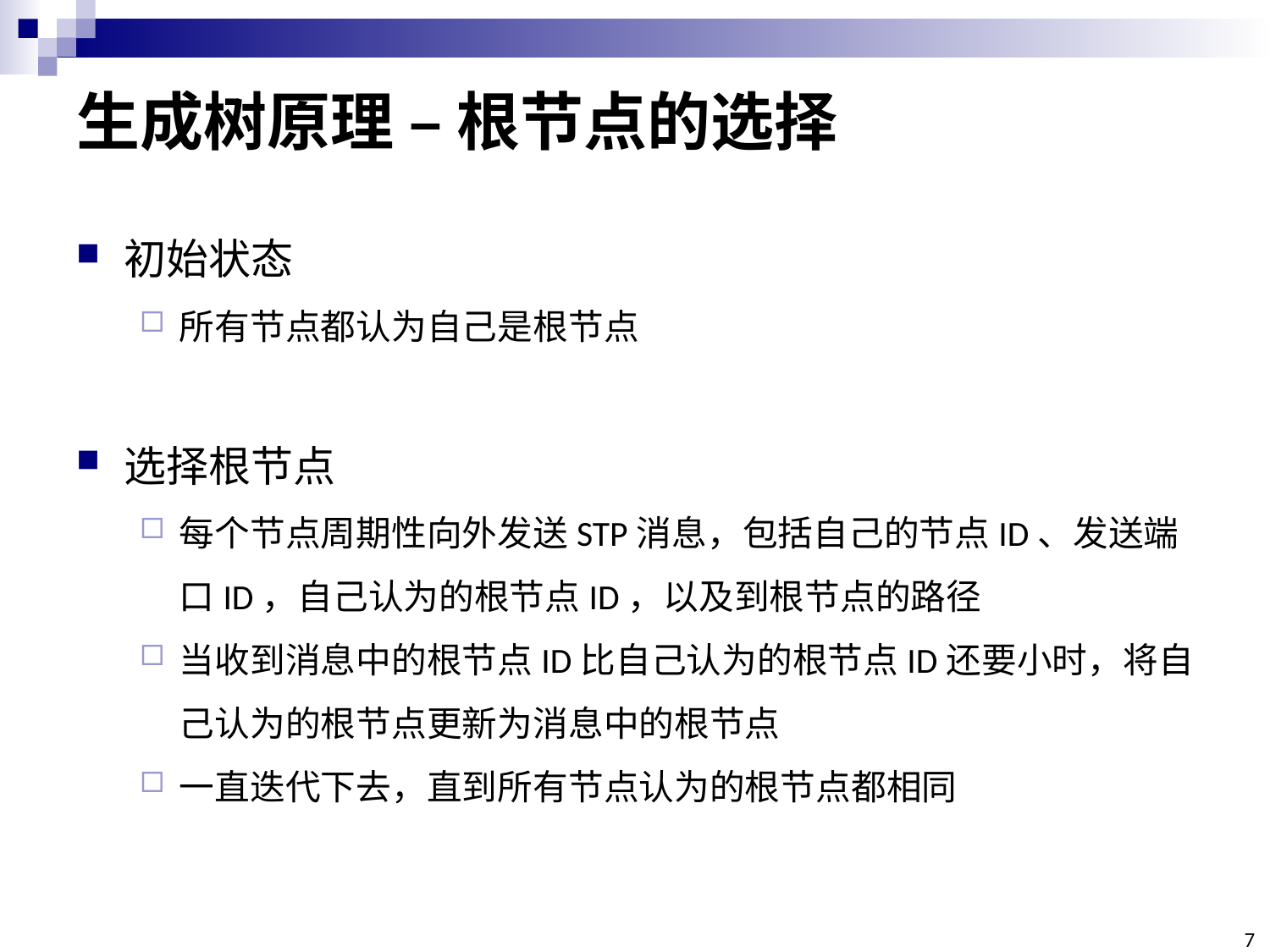

# 生成树原理 – 根节点的选择
初始状态
所有节点都认为自己是根节点

选择根节点
每个节点周期性向外发送STP消息，包括自己的节点ID、发送端口ID，自己认为的根节点ID，以及到根节点的路径
当收到消息中的根节点ID比自己认为的根节点ID还要小时，将自己认为的根节点更新为消息中的根节点
一直迭代下去，直到所有节点认为的根节点都相同
7